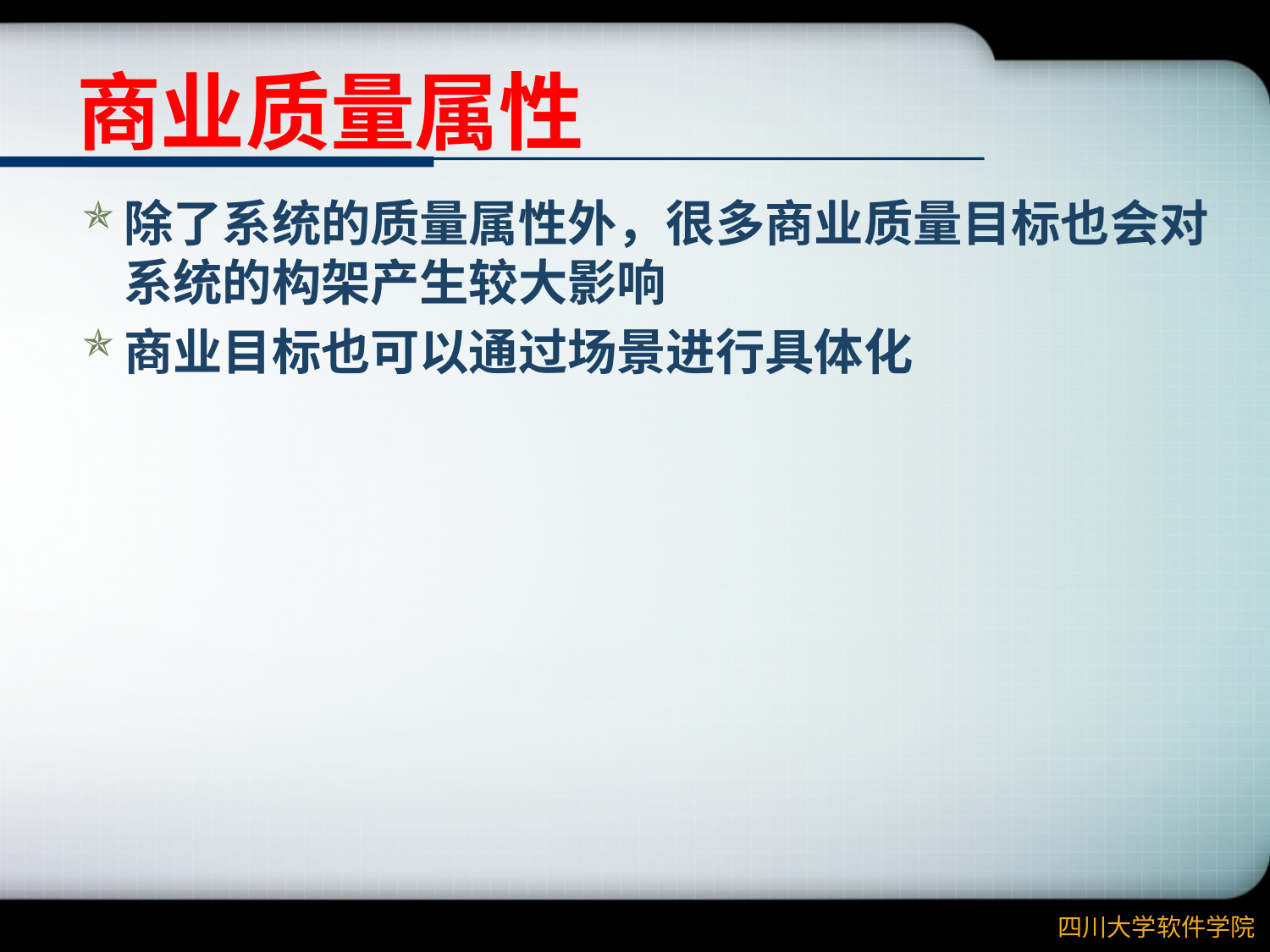

# 商业质量属性
除了系统的质量属性外，很多商业质量目标也会对系统的构架产生较大影响
商业目标也可以通过场景进行具体化